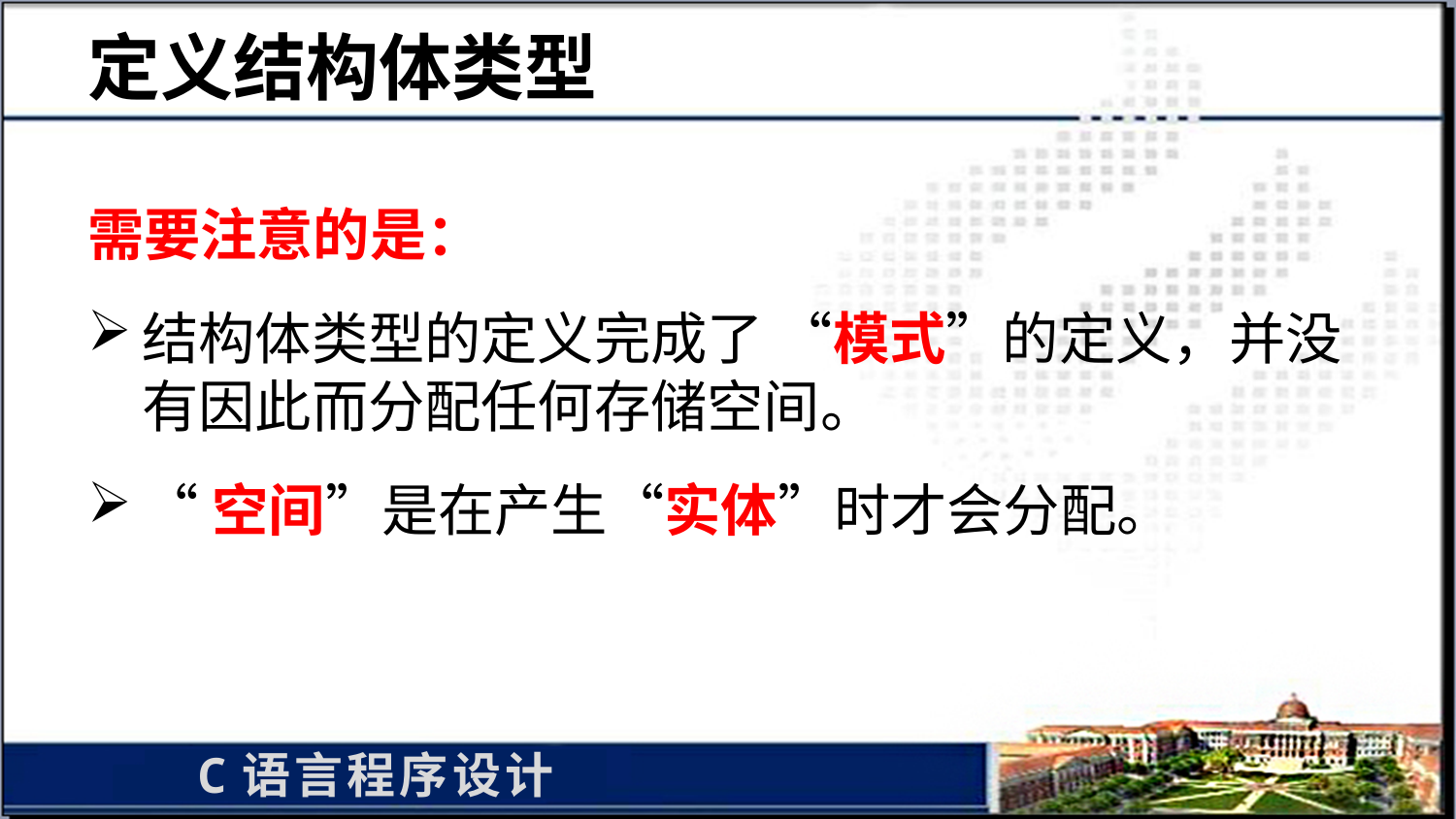

# 定义结构体类型
需要注意的是：
结构体类型的定义完成了 “模式”的定义，并没有因此而分配任何存储空间。
“空间”是在产生“实体”时才会分配。